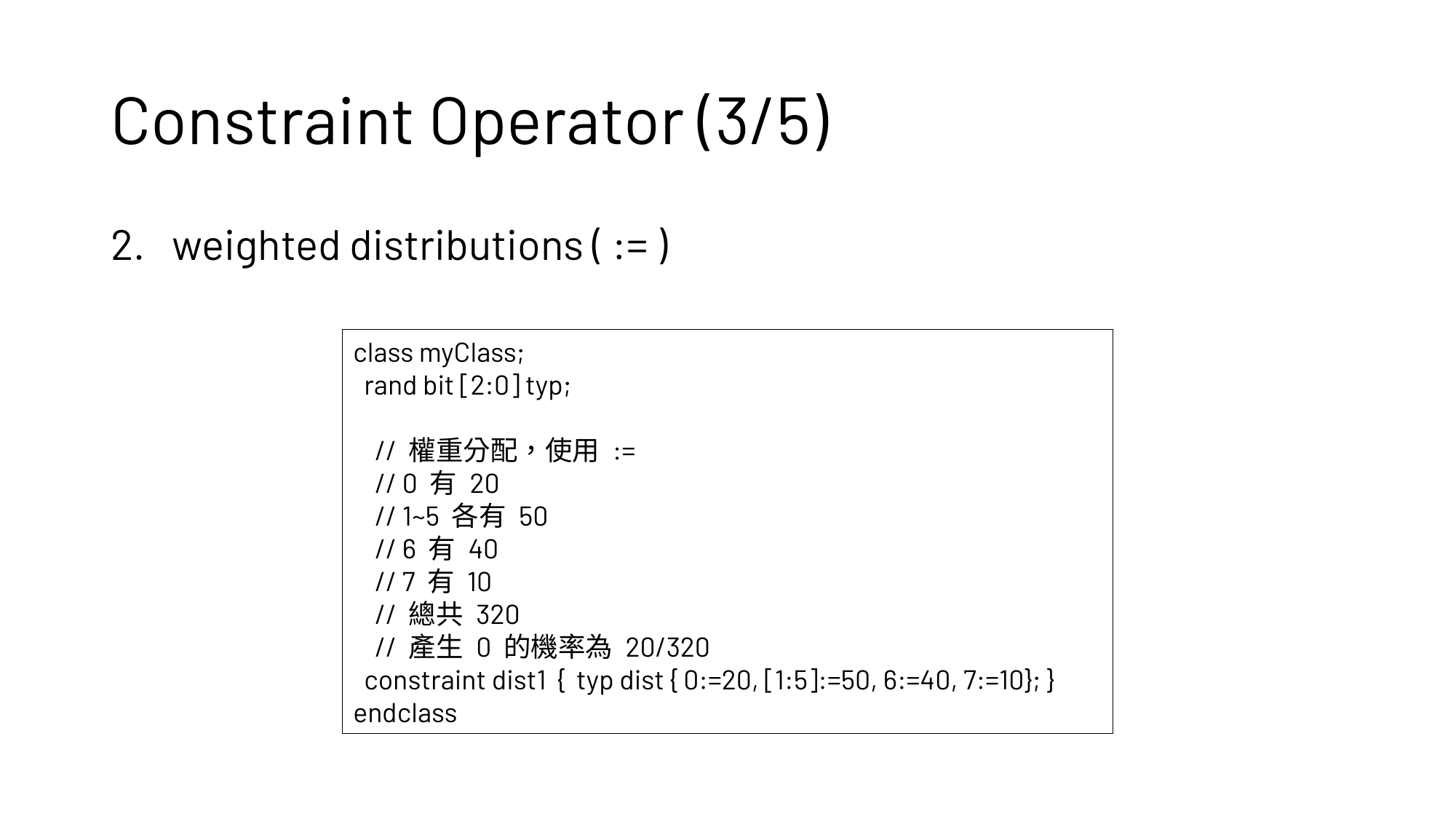

# Constraint Operator (3/5)
weighted distributions ( := )

class myClass;
  rand bit [2:0] typ;
    // 權重分配，使用 :=
    // 0 有 20
    // 1~5 各有 50
    // 6 有 40
    // 7 有 10
    // 總共 320
    // 產生 0 的機率為 20/320
  constraint dist1  {  typ dist { 0:=20, [1:5]:=50, 6:=40, 7:=10}; }
endclass